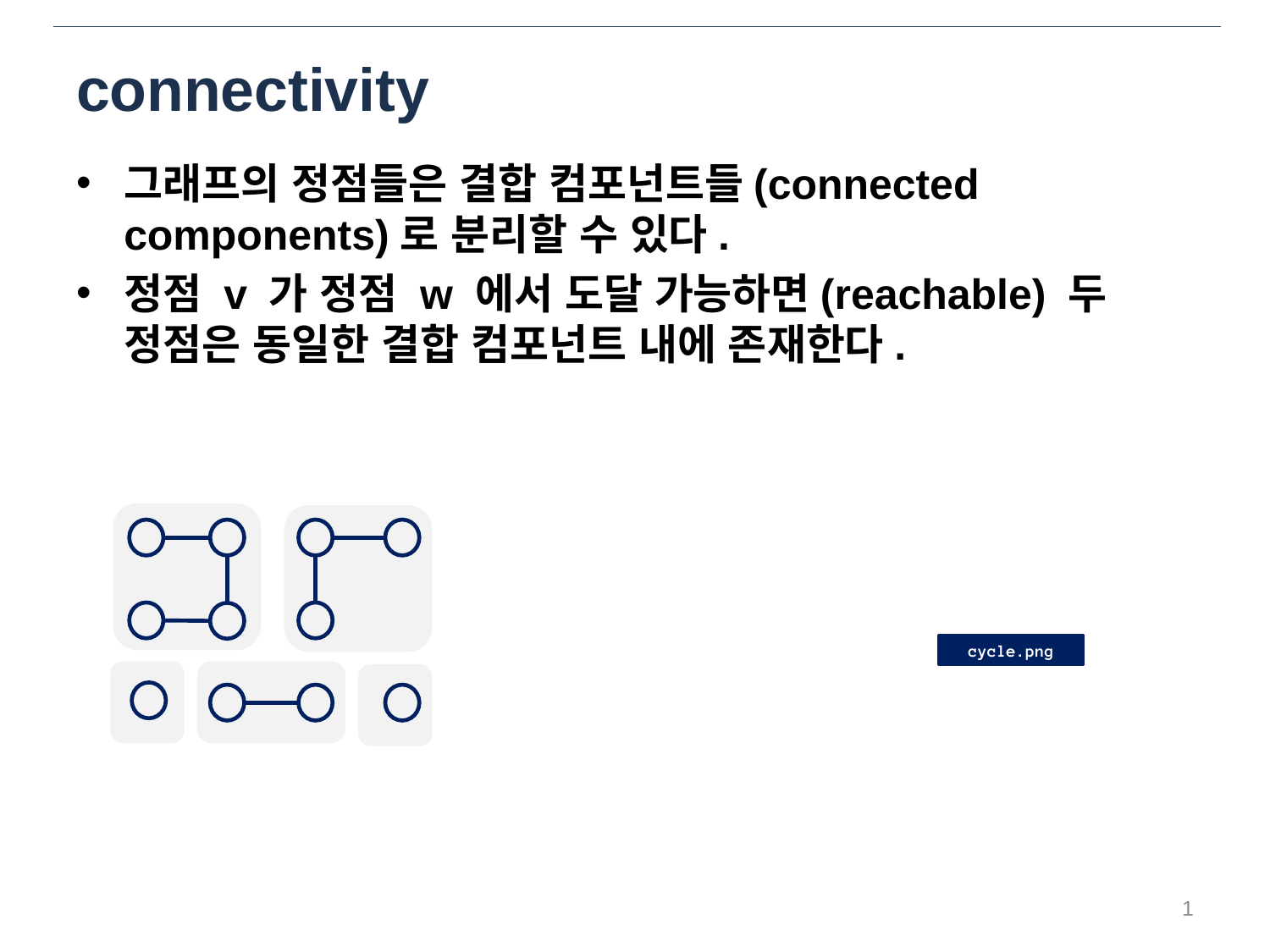

# connectivity
그래프의 정점들은 결합 컴포넌트들(connected components)로 분리할 수 있다.
정점 v 가 정점 w 에서 도달 가능하면(reachable) 두 정점은 동일한 결합 컴포넌트 내에 존재한다.

cycle.png

1